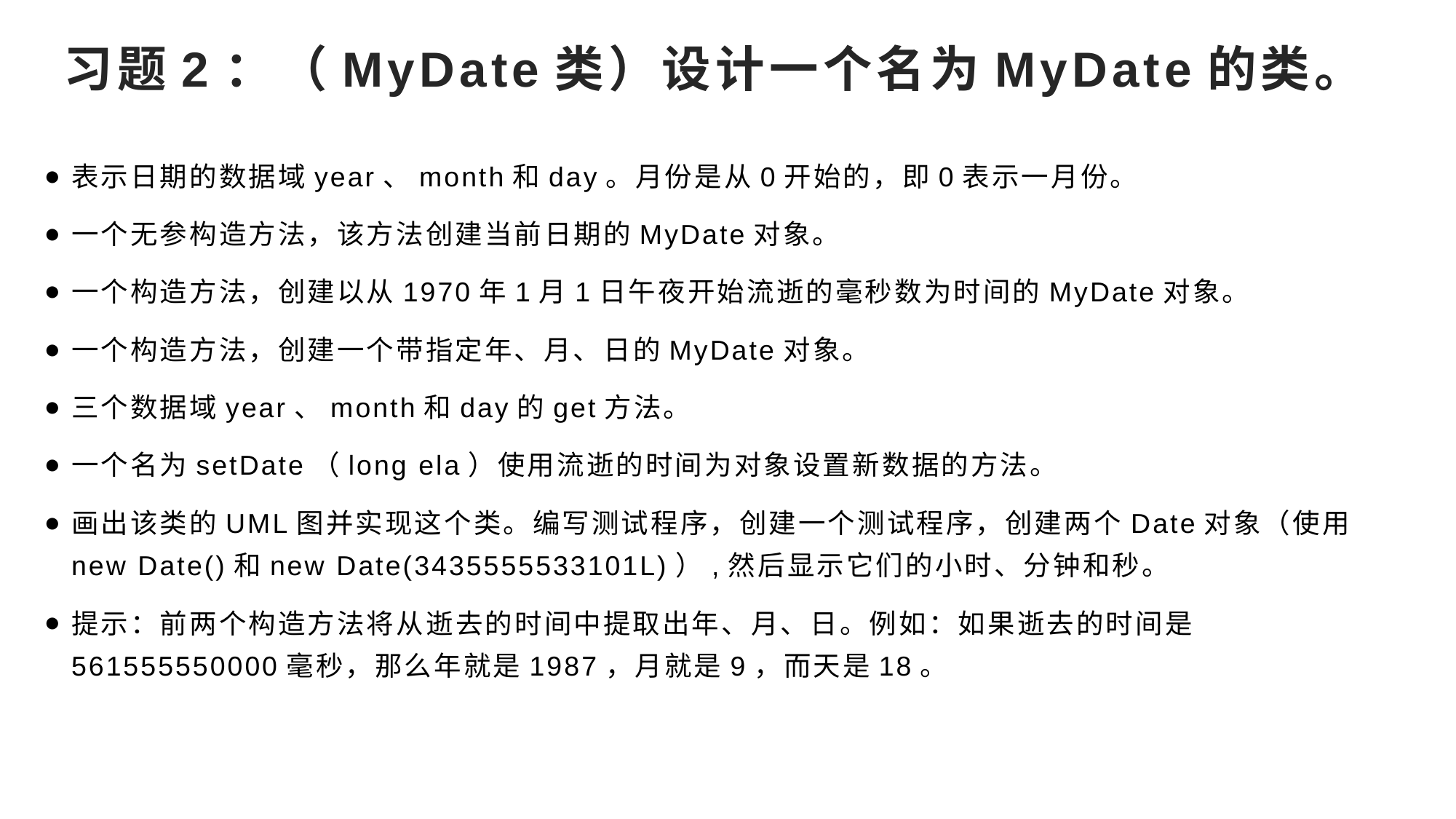

# 习题2：（MyDate类）设计一个名为MyDate的类。
表示日期的数据域year、month和day。月份是从0开始的，即0表示一月份。
一个无参构造方法，该方法创建当前日期的MyDate对象。
一个构造方法，创建以从1970年1月1日午夜开始流逝的毫秒数为时间的MyDate对象。
一个构造方法，创建一个带指定年、月、日的MyDate对象。
三个数据域year、month和day的get方法。
一个名为setDate（long ela）使用流逝的时间为对象设置新数据的方法。
画出该类的UML图并实现这个类。编写测试程序，创建一个测试程序，创建两个Date对象（使用new Date()和new Date(3435555533101L)）,然后显示它们的小时、分钟和秒。
提示：前两个构造方法将从逝去的时间中提取出年、月、日。例如：如果逝去的时间是561555550000毫秒，那么年就是1987，月就是9，而天是18。